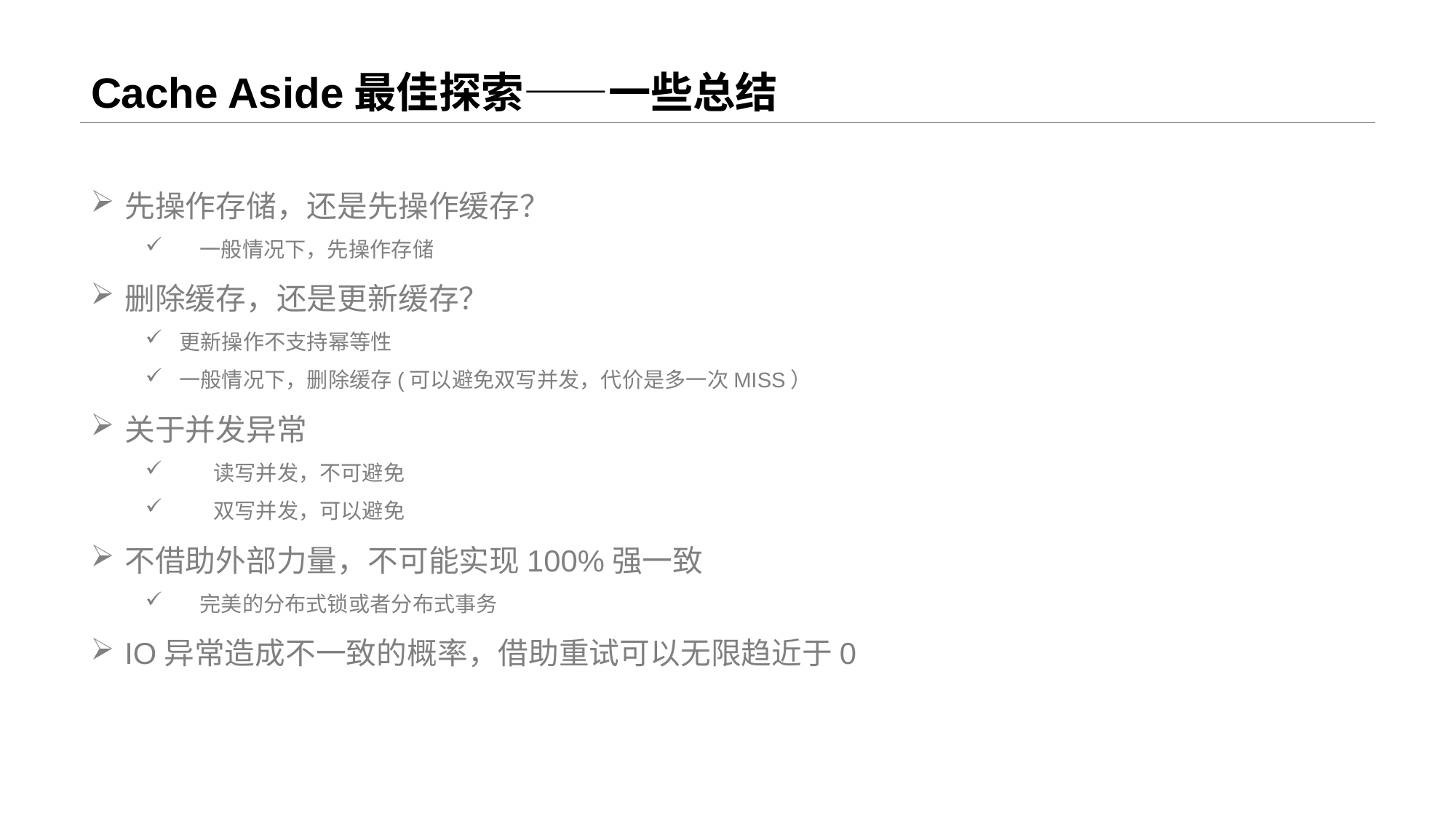

# Cache Aside最佳探索——一些总结
先操作存储，还是先操作缓存？
一般情况下，先操作存储
删除缓存，还是更新缓存？
更新操作不支持幂等性
一般情况下，删除缓存(可以避免双写并发，代价是多一次MISS）
关于并发异常
读写并发，不可避免
双写并发，可以避免
不借助外部力量，不可能实现100%强一致
完美的分布式锁或者分布式事务
IO异常造成不一致的概率，借助重试可以无限趋近于0